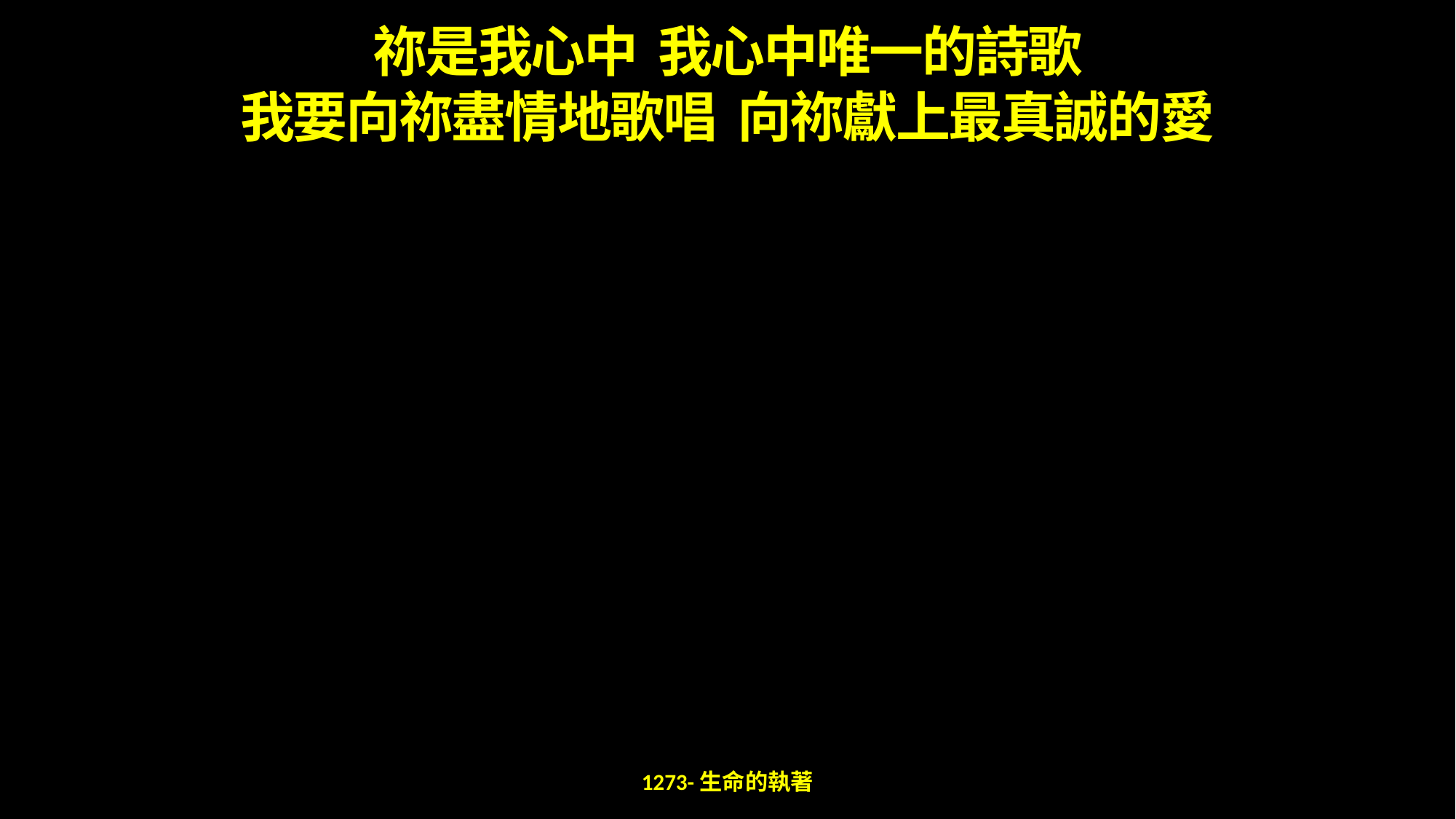

祢是我心中  我心中唯一的詩歌
我要向祢盡情地歌唱  向祢獻上最真誠的愛

1273-生命的執著